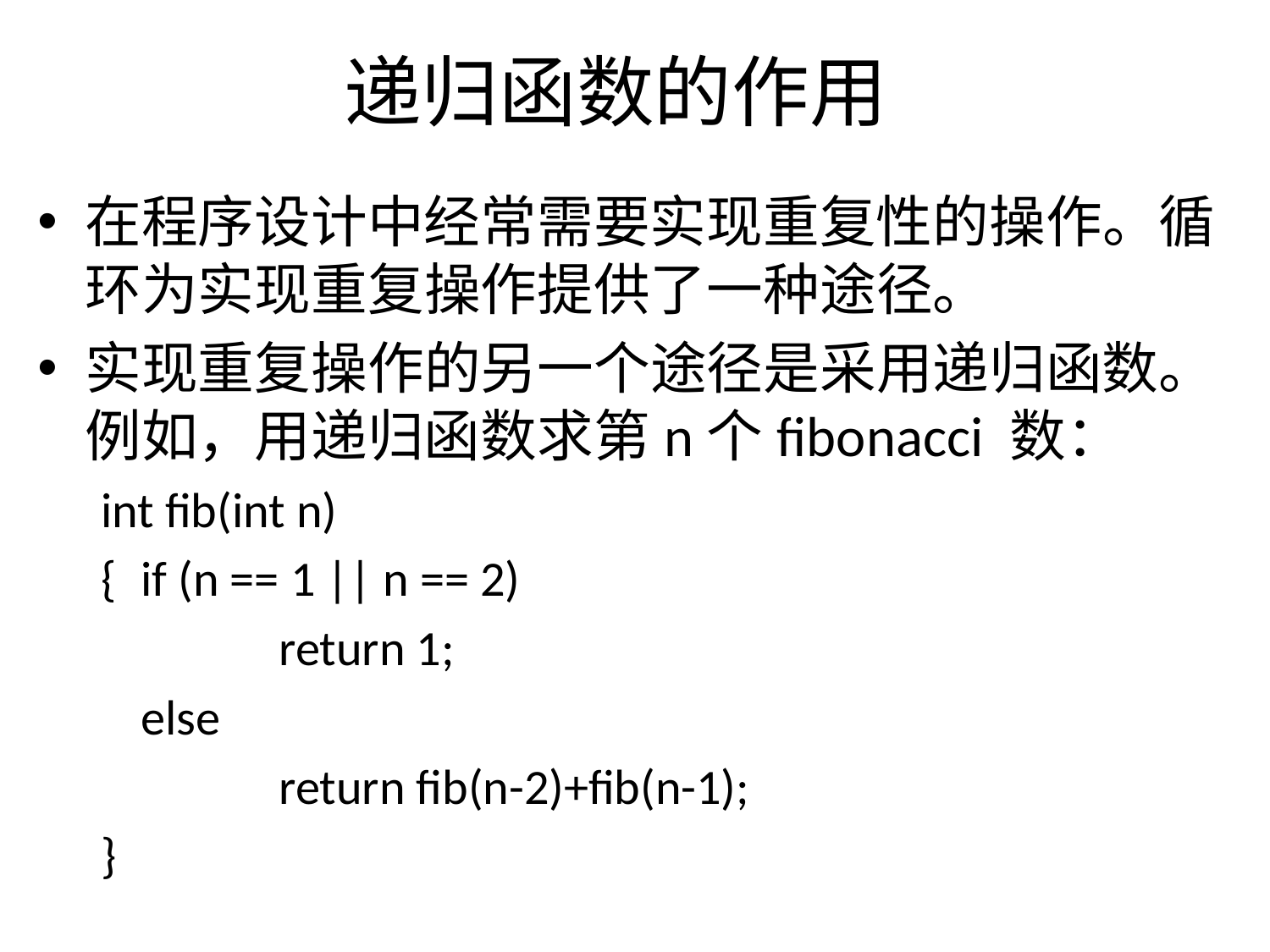

# 递归函数的作用
在程序设计中经常需要实现重复性的操作。循环为实现重复操作提供了一种途径。
实现重复操作的另一个途径是采用递归函数。例如，用递归函数求第n个fibonacci 数：
int fib(int n)
{	if (n == 1 || n == 2)
		 return 1;
	else
		 return fib(n-2)+fib(n-1);
}